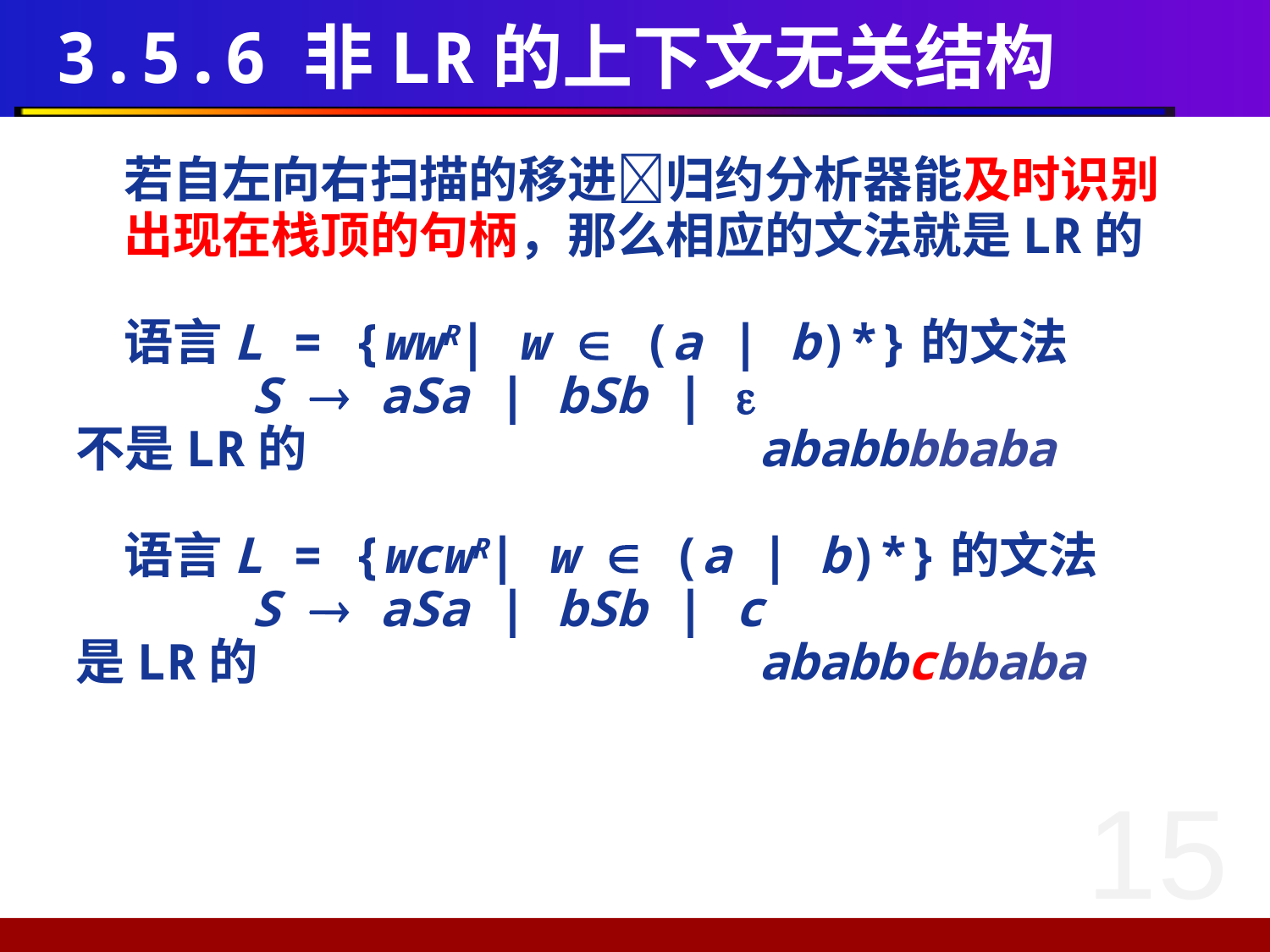

# 3.5.6 非LR的上下文无关结构
	若自左向右扫描的移进−归约分析器能及时识别出现在栈顶的句柄，那么相应的文法就是LR的

	语言L = {wwR| w ∈ (a | b)*}的文法
		S → aSa | bSb | ε
不是LR的				ababbbbaba

	语言L = {wcwR| w ∈ (a | b)*}的文法
		S → aSa | bSb | c
是LR的				ababbcbbaba
15